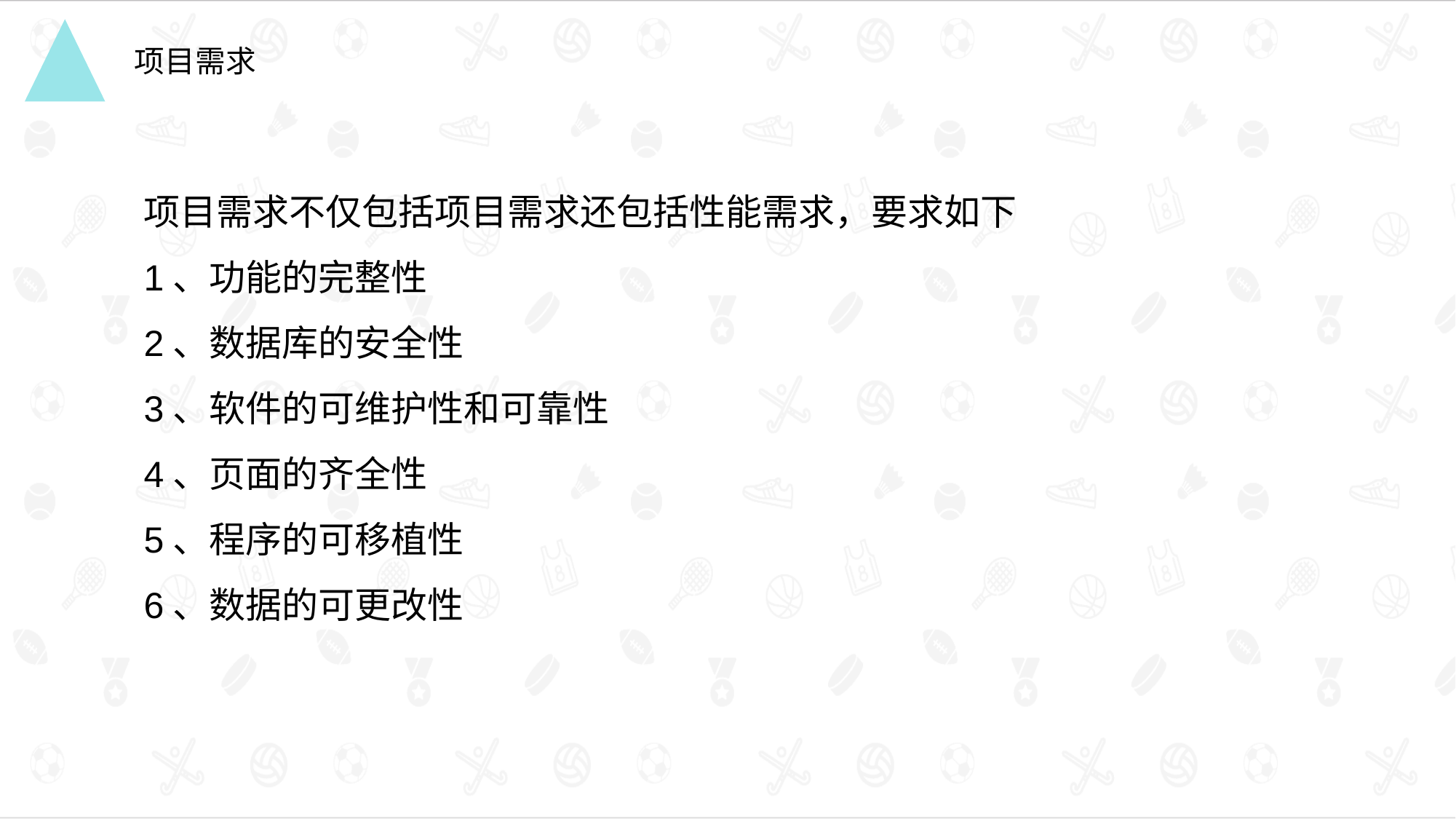

项目需求
项目需求不仅包括项目需求还包括性能需求，要求如下
1、功能的完整性
2、数据库的安全性
3、软件的可维护性和可靠性
4、页面的齐全性
5、程序的可移植性
6、数据的可更改性